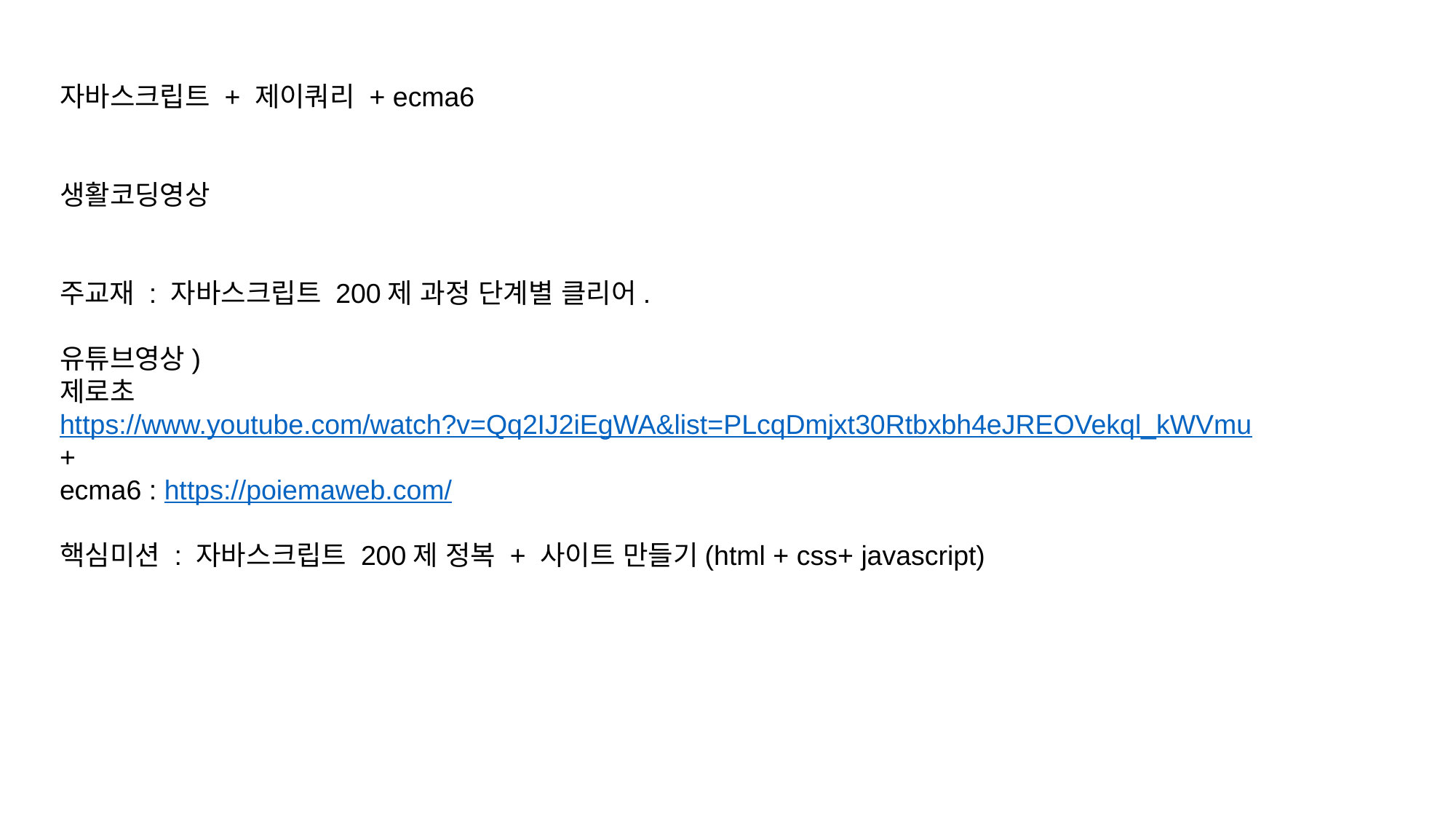

자바스크립트 + 제이쿼리 + ecma6

생활코딩영상

주교재 : 자바스크립트 200제 과정 단계별 클리어.

유튜브영상)
제로초
https://www.youtube.com/watch?v=Qq2IJ2iEgWA&list=PLcqDmjxt30Rtbxbh4eJREOVekql_kWVmu
+
ecma6 : https://poiemaweb.com/

핵심미션 : 자바스크립트 200제 정복 + 사이트 만들기(html + css+ javascript)